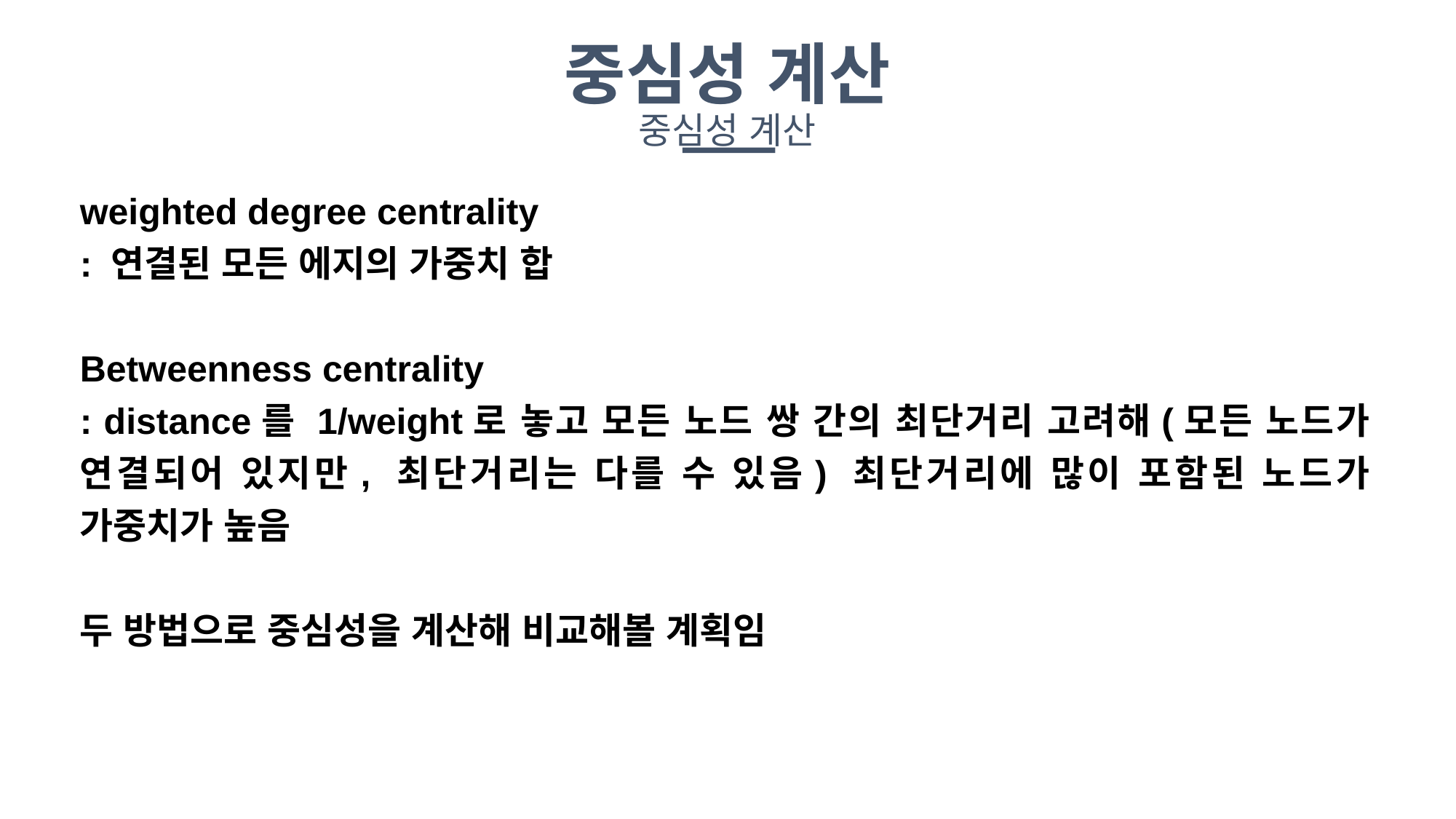

중심성 계산

중심성 계산

weighted degree centrality
: 연결된 모든 에지의 가중치 합

Betweenness centrality
: distance를 1/weight로 놓고 모든 노드 쌍 간의 최단거리 고려해(모든 노드가 연결되어 있지만, 최단거리는 다를 수 있음) 최단거리에 많이 포함된 노드가 가중치가 높음

두 방법으로 중심성을 계산해 비교해볼 계획임